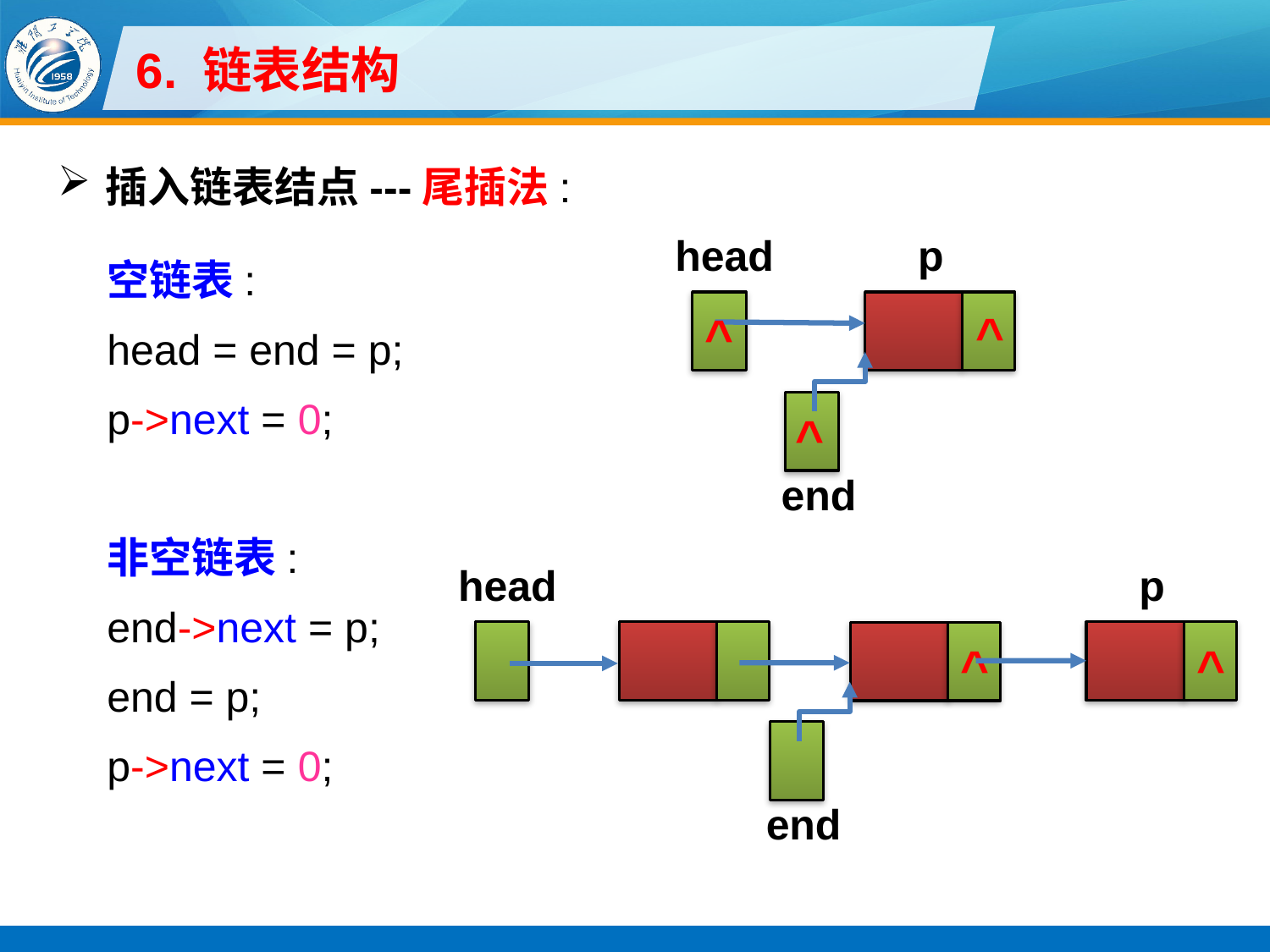

# 6. 链表结构
插入链表结点---尾插法:
空链表:
head = end = p;
p->next = 0;

非空链表:
end->next = p;
end = p;
p->next = 0;

head
p

^
^

^
end
head
p

^
^

end